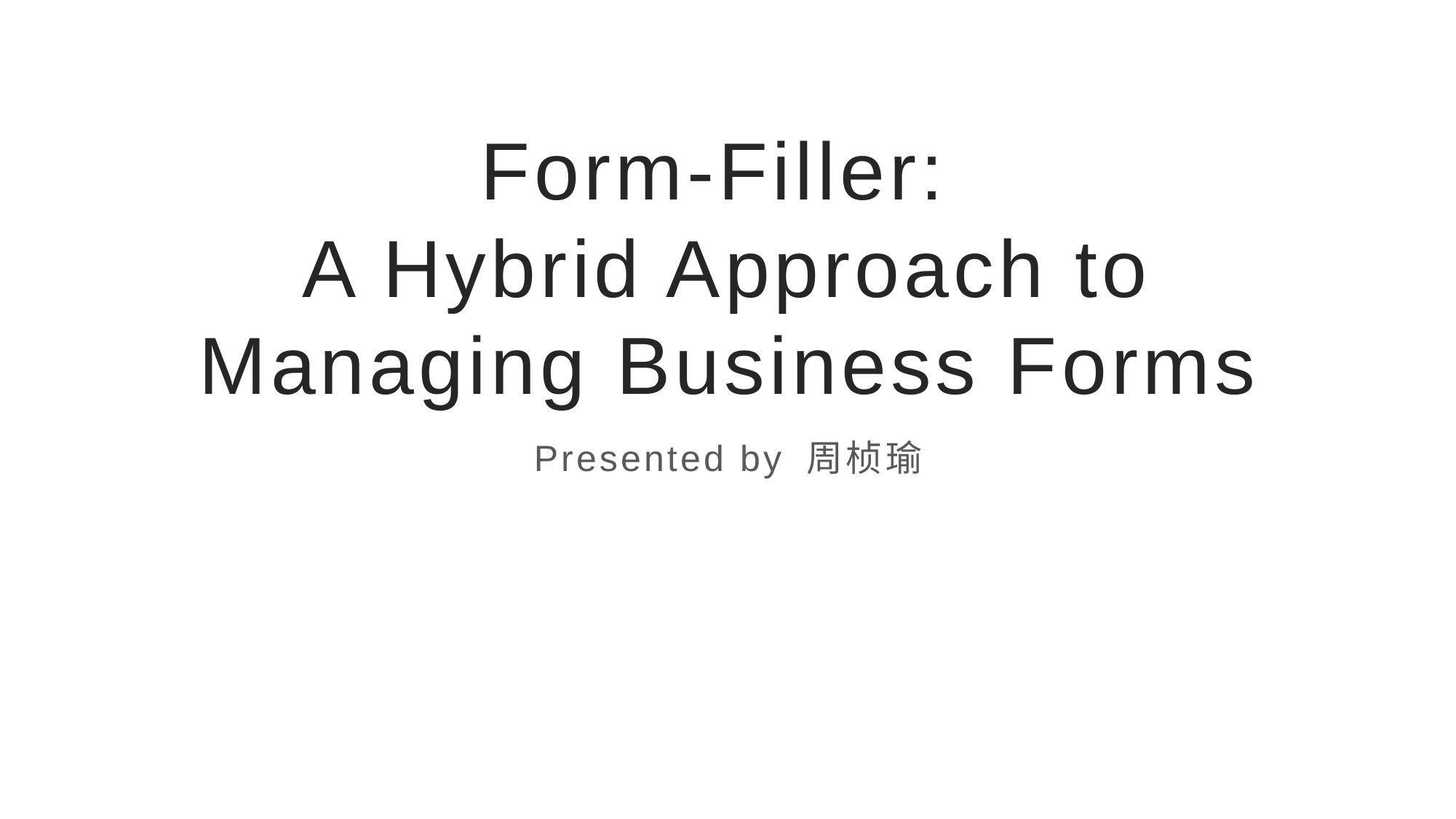

# Form-Filler: A Hybrid Approach to Managing Business Forms
Presented by 周桢瑜